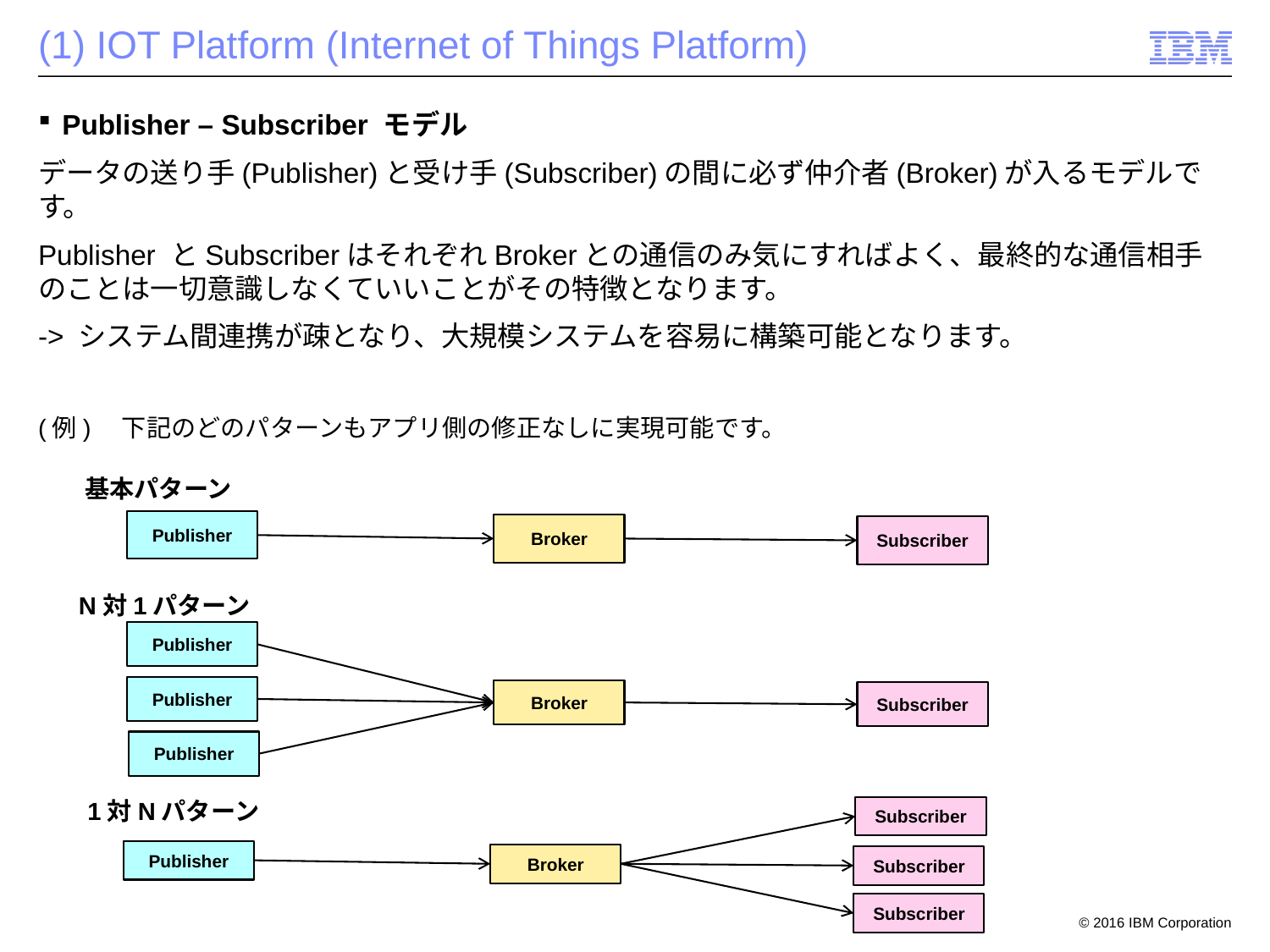

# (1) IOT Platform (Internet of Things Platform)
Publisher – Subscriber モデル
データの送り手(Publisher)と受け手(Subscriber)の間に必ず仲介者(Broker)が入るモデルです。
Publisher とSubscriberはそれぞれBrokerとの通信のみ気にすればよく、最終的な通信相手のことは一切意識しなくていいことがその特徴となります。
-> システム間連携が疎となり、大規模システムを容易に構築可能となります。

(例)　下記のどのパターンもアプリ側の修正なしに実現可能です。

基本パターン
Publisher
Broker
Subscriber
N対1パターン
Publisher
Publisher
Broker
Subscriber
Publisher
1対Nパターン
Subscriber
Publisher
Broker
Subscriber
Subscriber